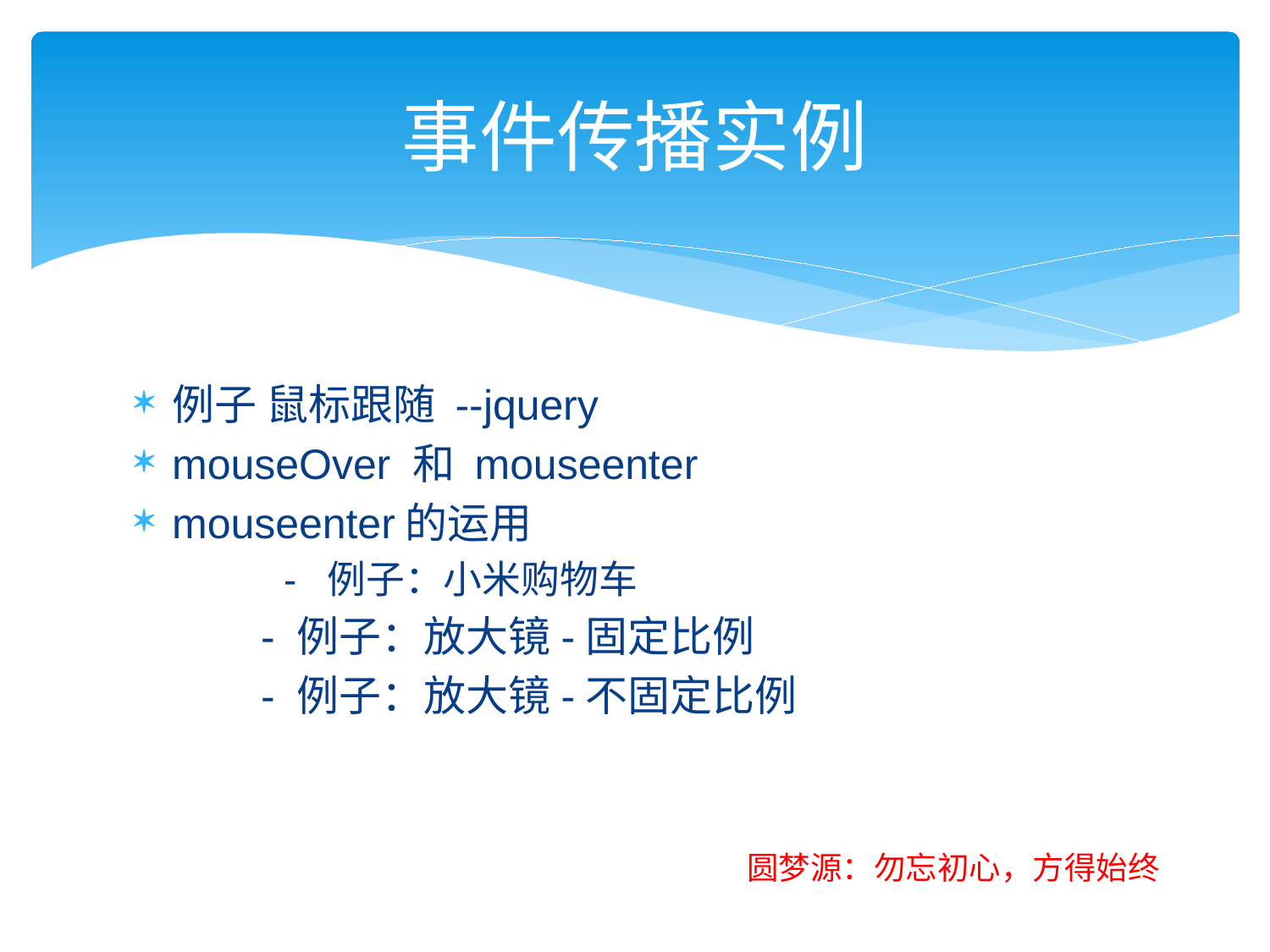

# 事件传播实例
例子 鼠标跟随 --jquery
mouseOver 和 mouseenter
mouseenter的运用
          -  例子：小米购物车
	- 例子：放大镜-固定比例
	- 例子：放大镜-不固定比例